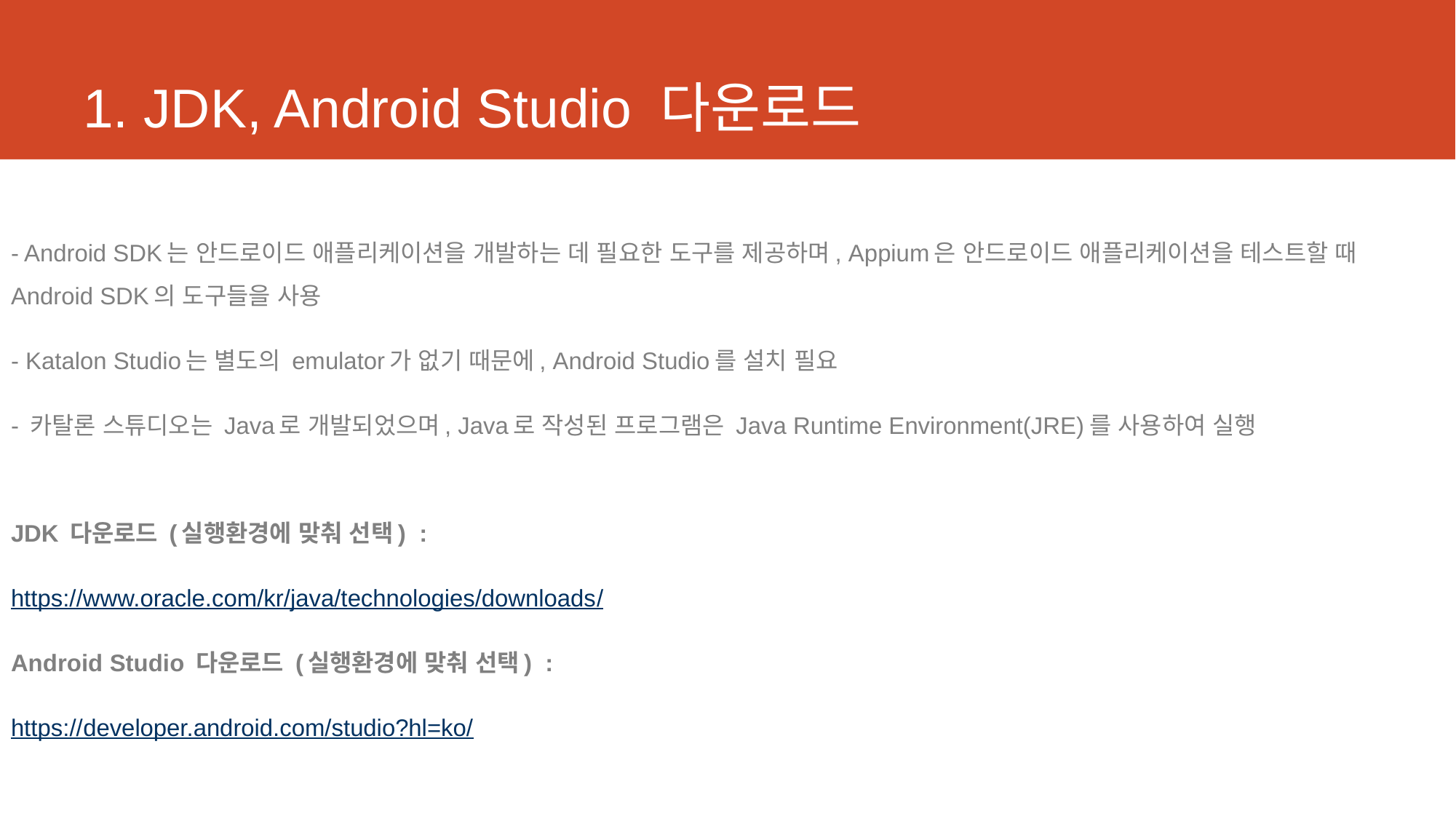

# 1. JDK, Android Studio 다운로드
- Android SDK는 안드로이드 애플리케이션을 개발하는 데 필요한 도구를 제공하며, Appium은 안드로이드 애플리케이션을 테스트할 때 Android SDK의 도구들을 사용
- Katalon Studio는 별도의 emulator가 없기 때문에, Android Studio를 설치 필요
- 카탈론 스튜디오는 Java로 개발되었으며, Java로 작성된 프로그램은 Java Runtime Environment(JRE)를 사용하여 실행
JDK 다운로드 (실행환경에 맞춰 선택)  :
https://www.oracle.com/kr/java/technologies/downloads/
Android Studio 다운로드 (실행환경에 맞춰 선택)  :
https://developer.android.com/studio?hl=ko/